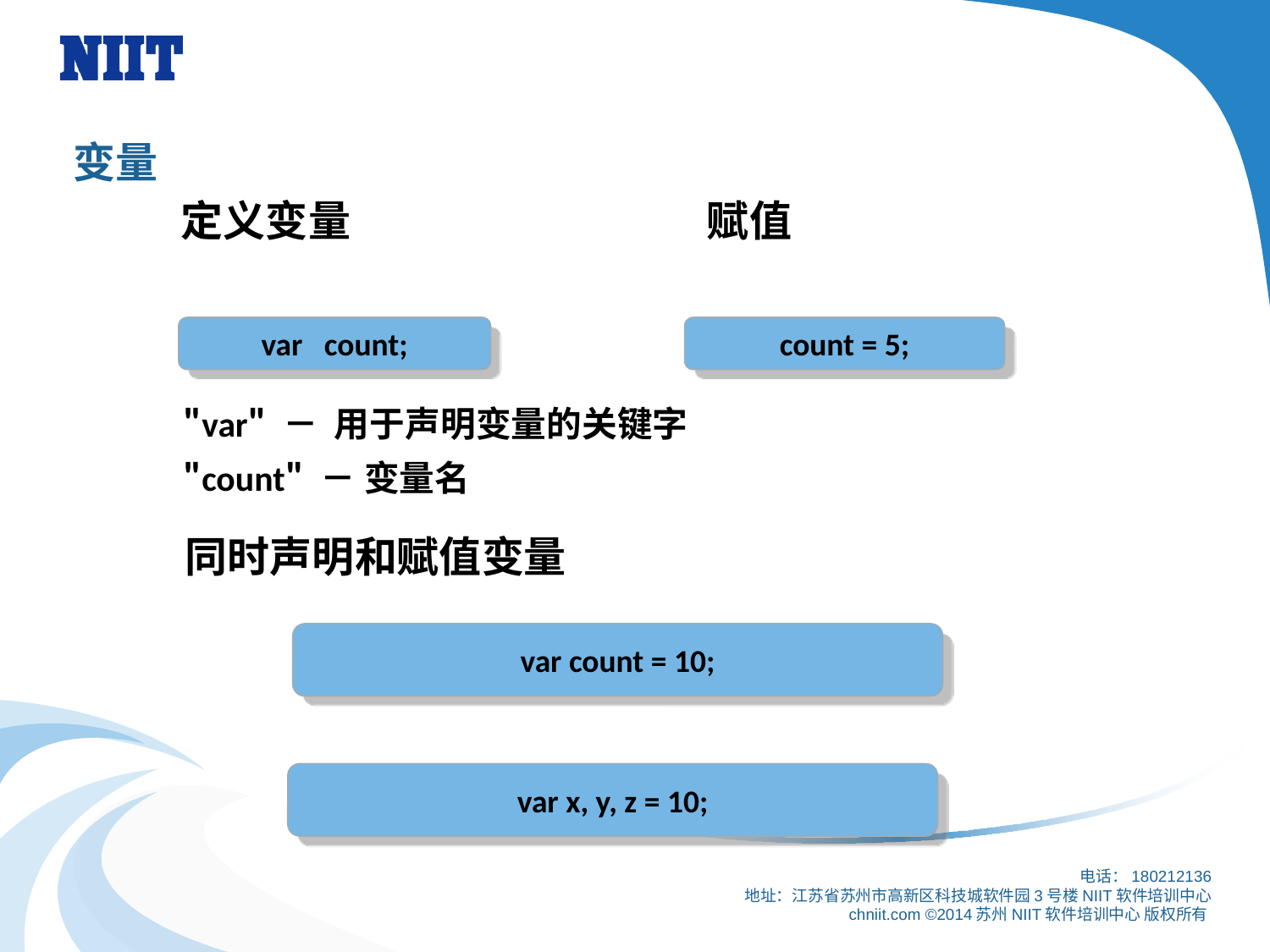

# 变量
定义变量
赋值

 var   count;
count = 5;

 "var" －  用于声明变量的关键字
 "count" － 变量名

同时声明和赋值变量
var count = 10;
var x, y, z = 10;